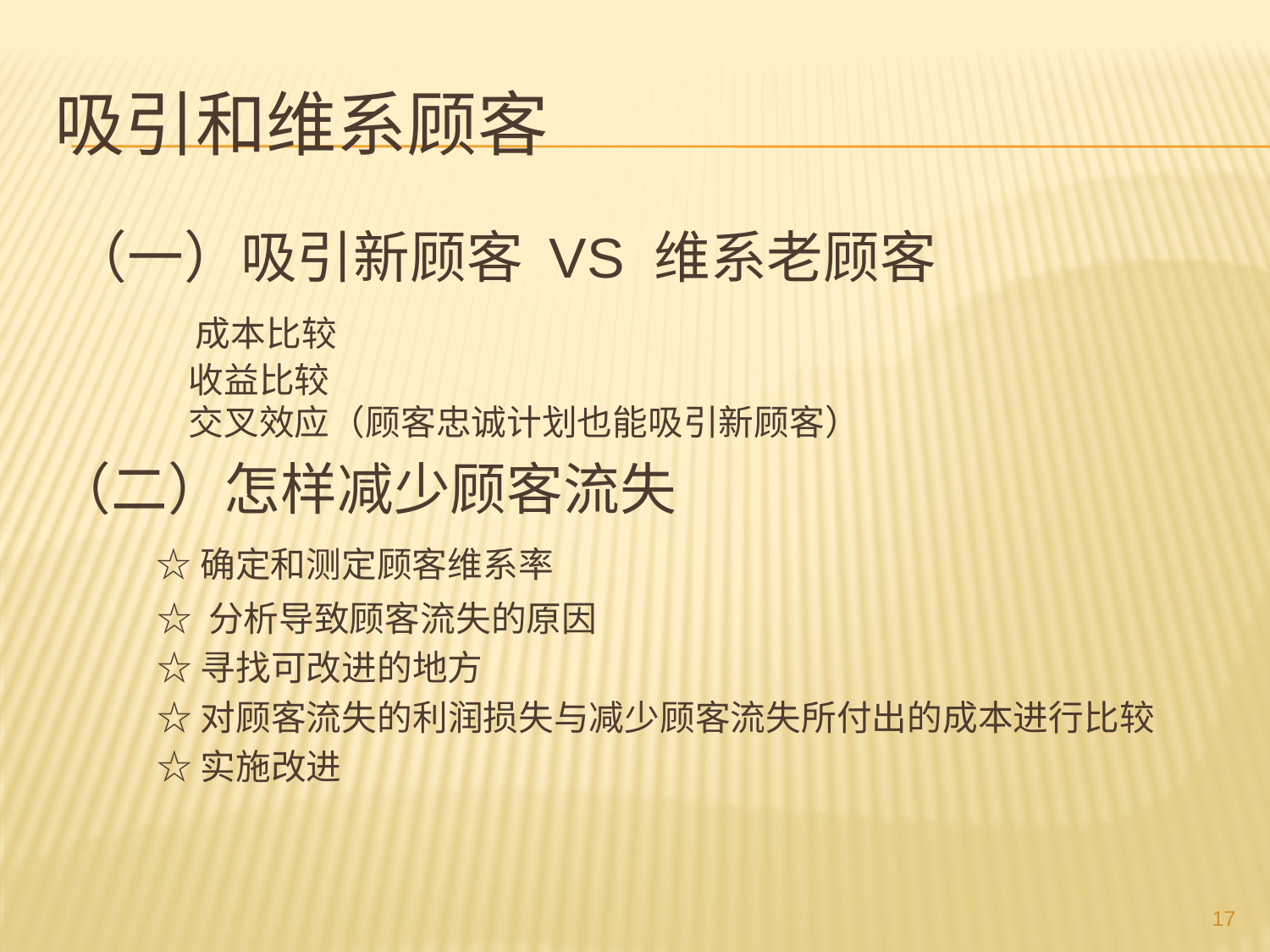

# 吸引和维系顾客
 （一）吸引新顾客 VS 维系老顾客
          成本比较
                收益比较
                交叉效应（顾客忠诚计划也能吸引新顾客）
（二）怎样减少顾客流失
        ☆确定和测定顾客维系率
             ☆ 分析导致顾客流失的原因
             ☆寻找可改进的地方
             ☆对顾客流失的利润损失与减少顾客流失所付出的成本进行比较
             ☆实施改进
17